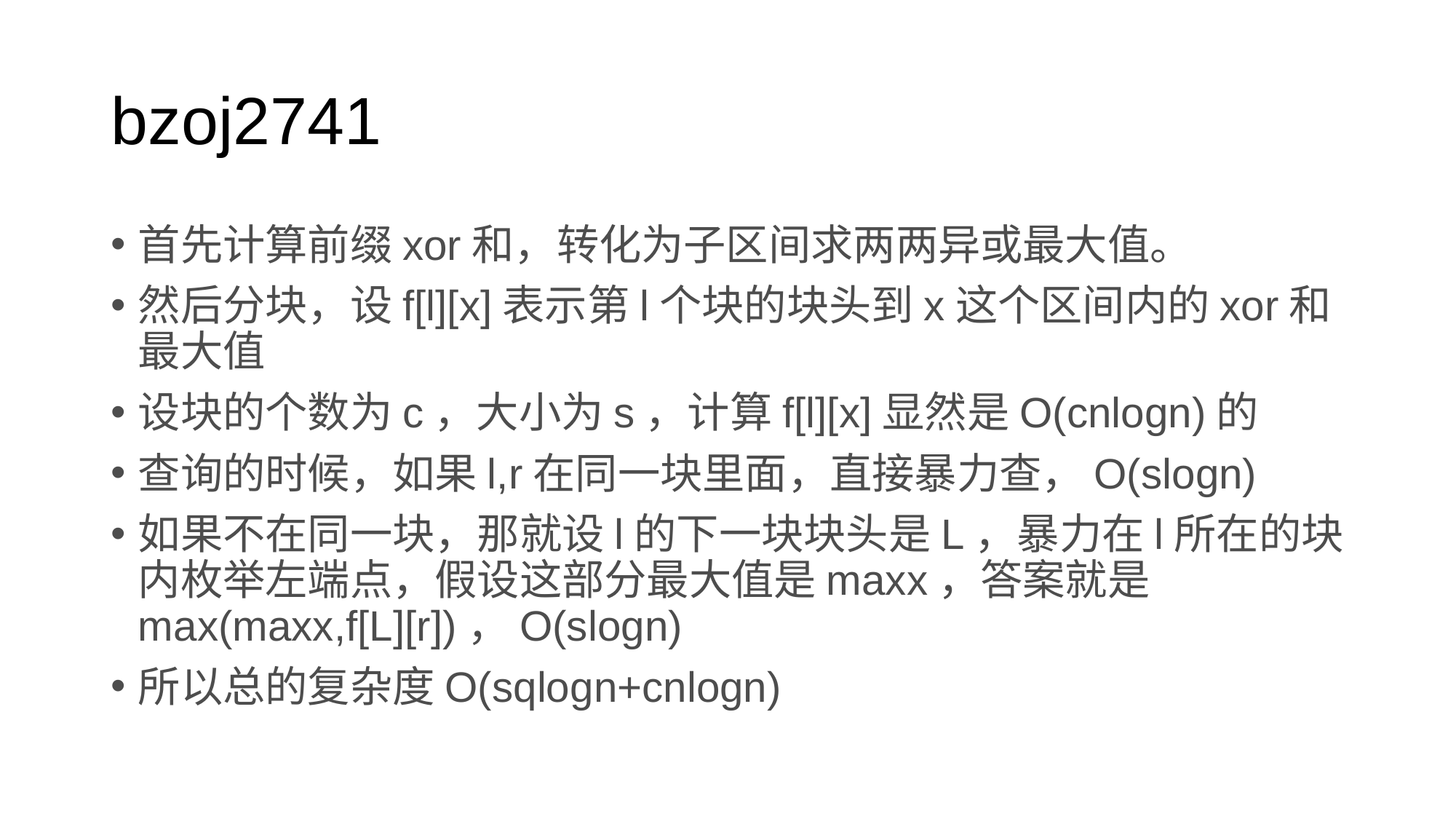

# bzoj2741
首先计算前缀xor和，转化为子区间求两两异或最大值。
然后分块，设f[l][x]表示第l个块的块头到x这个区间内的xor和最大值
设块的个数为c，大小为s，计算f[l][x]显然是O(cnlogn)的
查询的时候，如果l,r在同一块里面，直接暴力查，O(slogn)
如果不在同一块，那就设l的下一块块头是L，暴力在l所在的块内枚举左端点，假设这部分最大值是maxx，答案就是max(maxx,f[L][r])，O(slogn)
所以总的复杂度O(sqlogn+cnlogn)